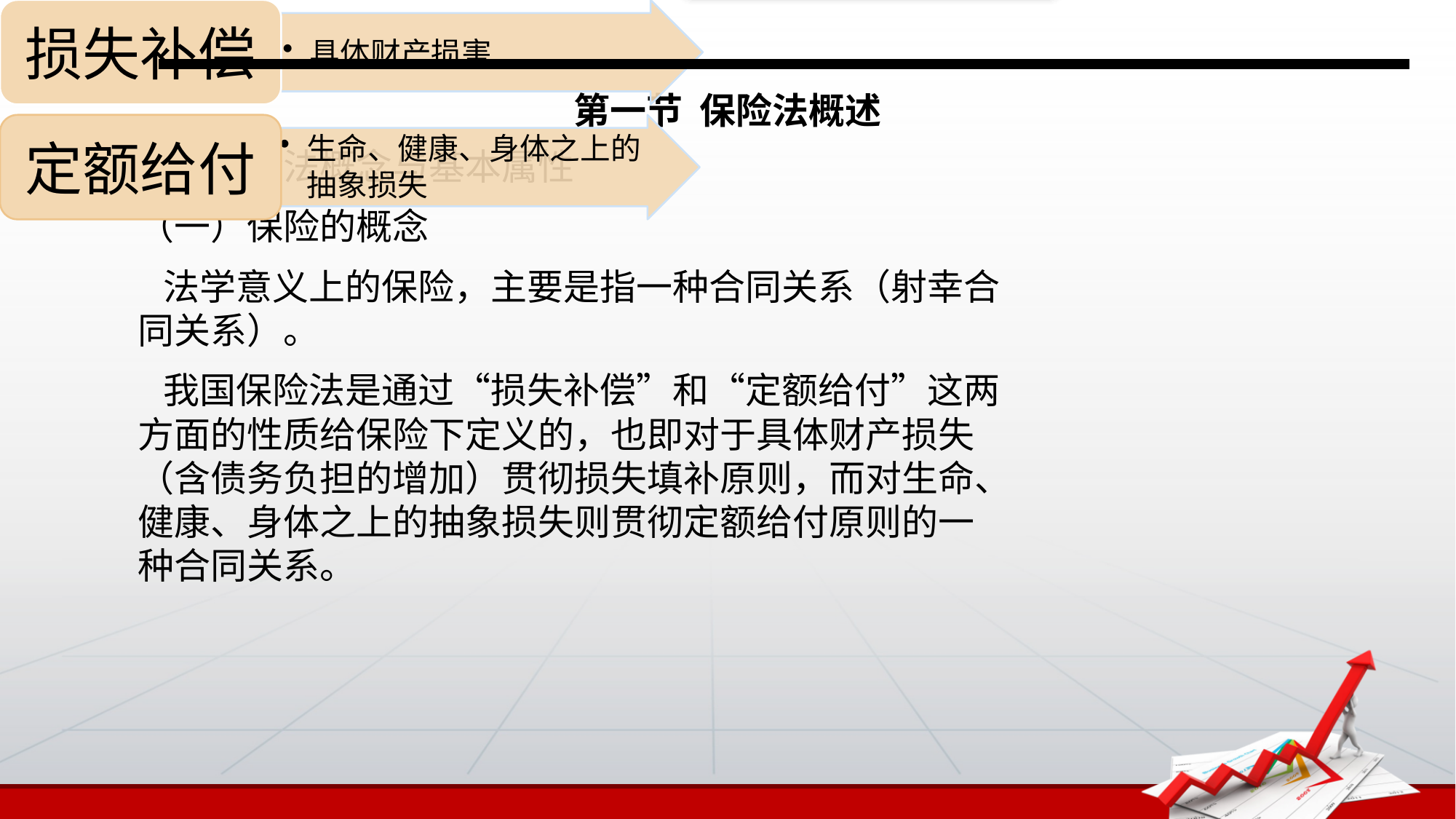

# 第一节  保险法概述
一、保险法概念与基本属性
（一）保险的概念
  法学意义上的保险，主要是指一种合同关系（射幸合同关系）。
  我国保险法是通过“损失补偿”和“定额给付”这两方面的性质给保险下定义的，也即对于具体财产损失（含债务负担的增加）贯彻损失填补原则，而对生命、健康、身体之上的抽象损失则贯彻定额给付原则的一种合同关系。

具体财产损害
损失补偿
生命、健康、身体之上的抽象损失
定额给付